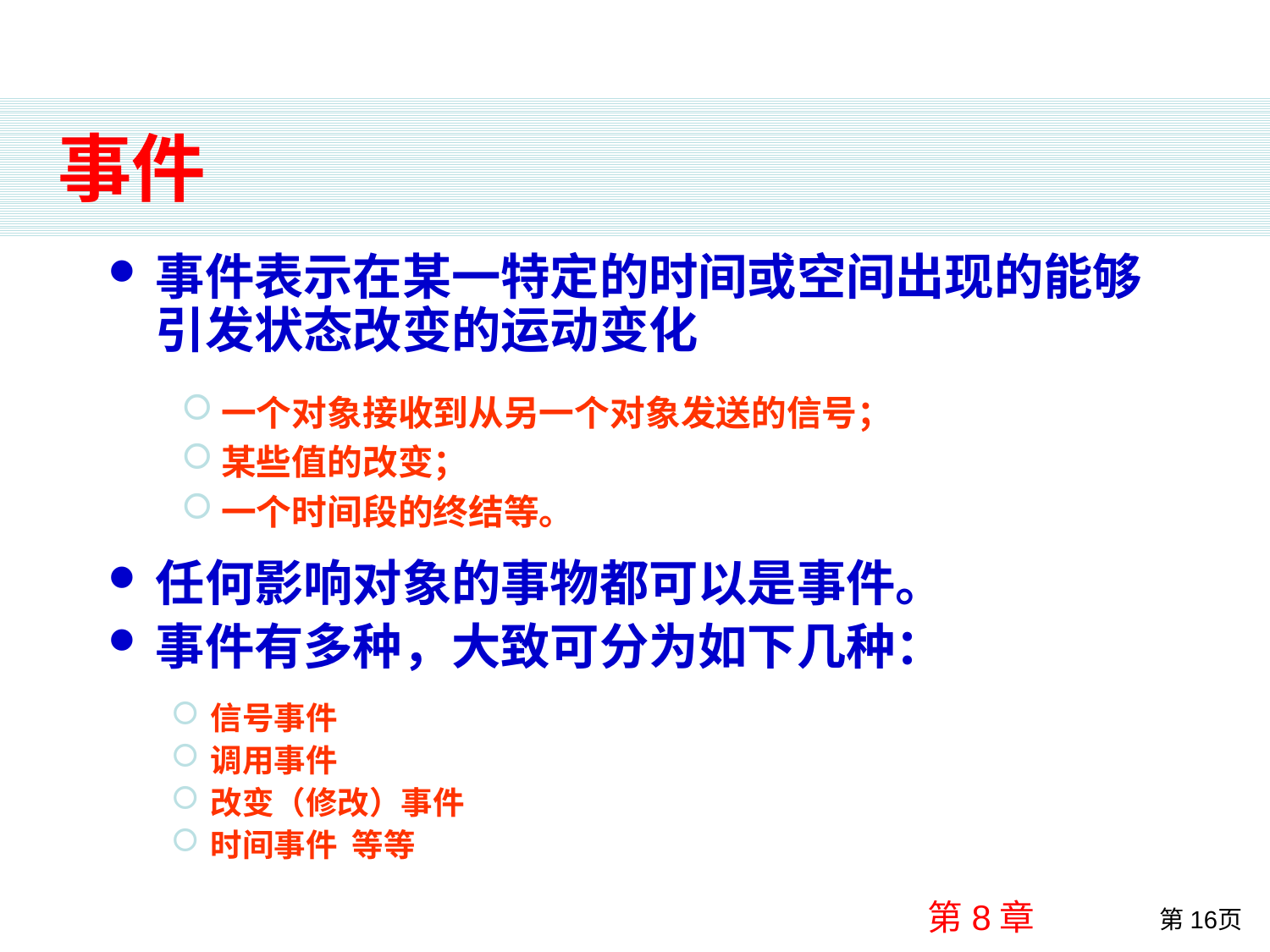

# 事件
事件表示在某一特定的时间或空间出现的能够引发状态改变的运动变化

任何影响对象的事物都可以是事件。
事件有多种，大致可分为如下几种：
一个对象接收到从另一个对象发送的信号；
某些值的改变；
一个时间段的终结等。
信号事件
调用事件
改变（修改）事件
时间事件  等等
第16页